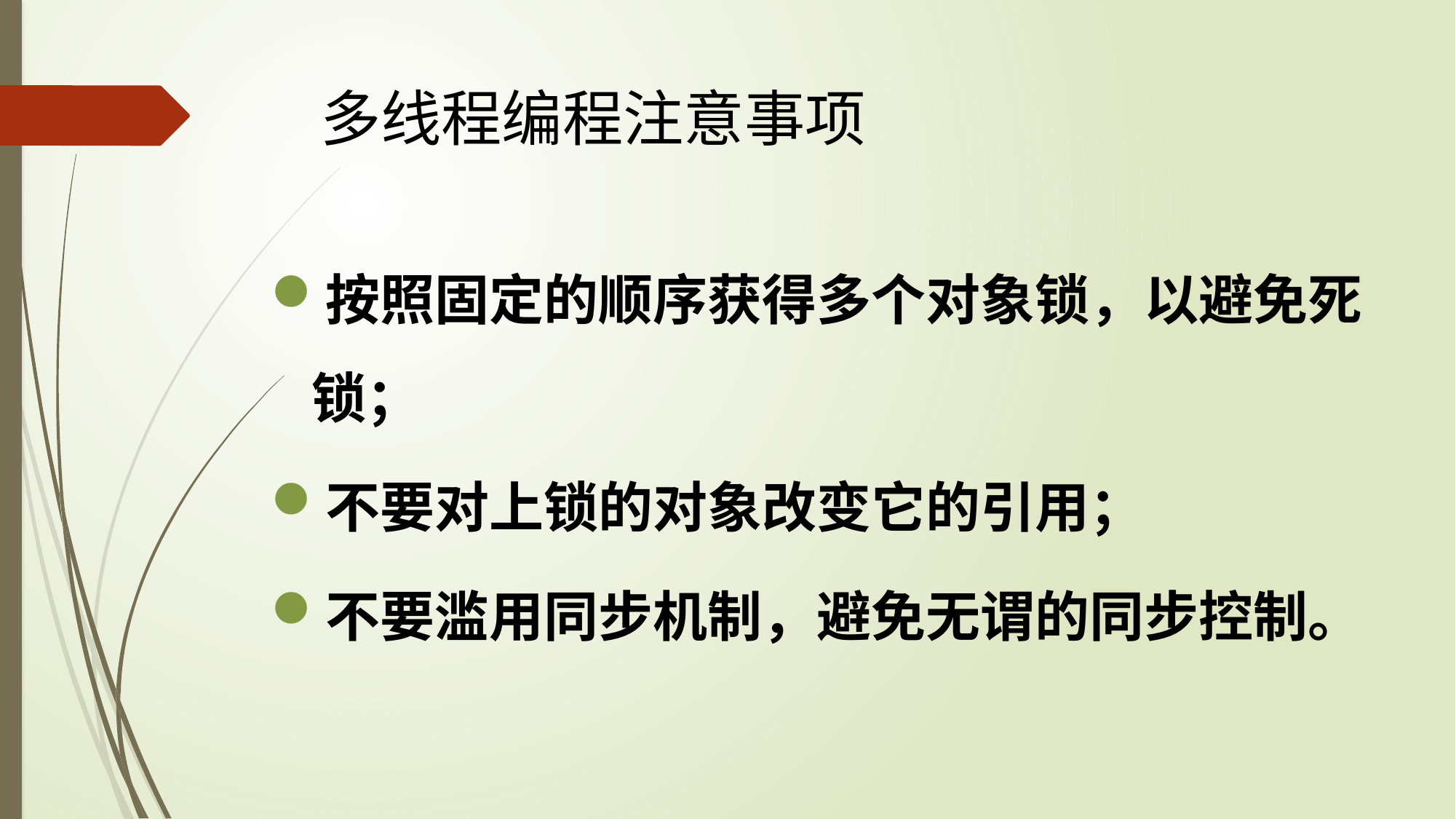

# 多线程编程注意事项
按照固定的顺序获得多个对象锁，以避免死锁；
不要对上锁的对象改变它的引用；
不要滥用同步机制，避免无谓的同步控制。